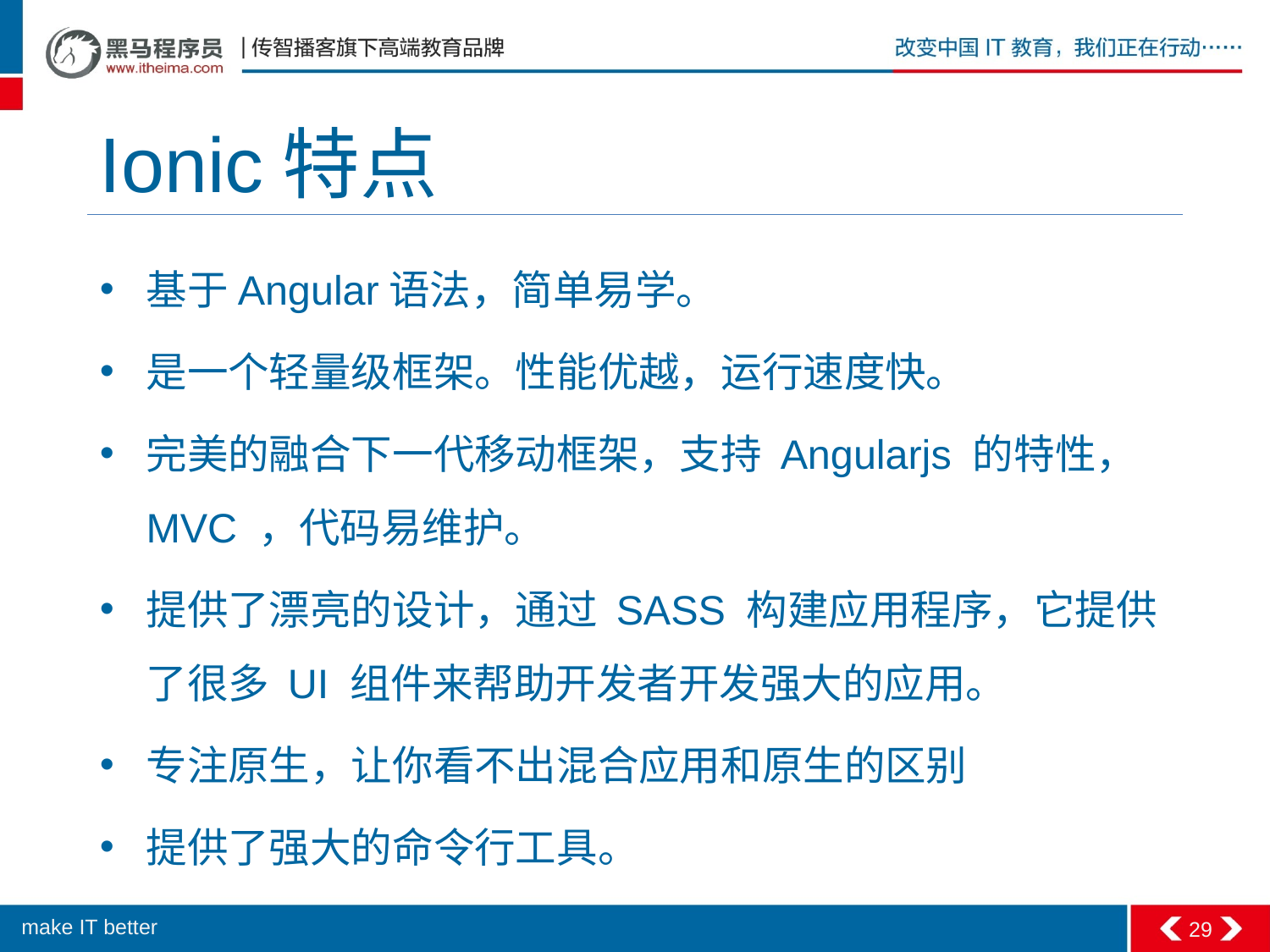

# Ionic特点
基于Angular语法，简单易学。
是一个轻量级框架。性能优越，运行速度快。
完美的融合下一代移动框架，支持 Angularjs 的特性， MVC ，代码易维护。
提供了漂亮的设计，通过 SASS 构建应用程序，它提供了很多 UI 组件来帮助开发者开发强大的应用。
专注原生，让你看不出混合应用和原生的区别
提供了强大的命令行工具。
29

make IT better